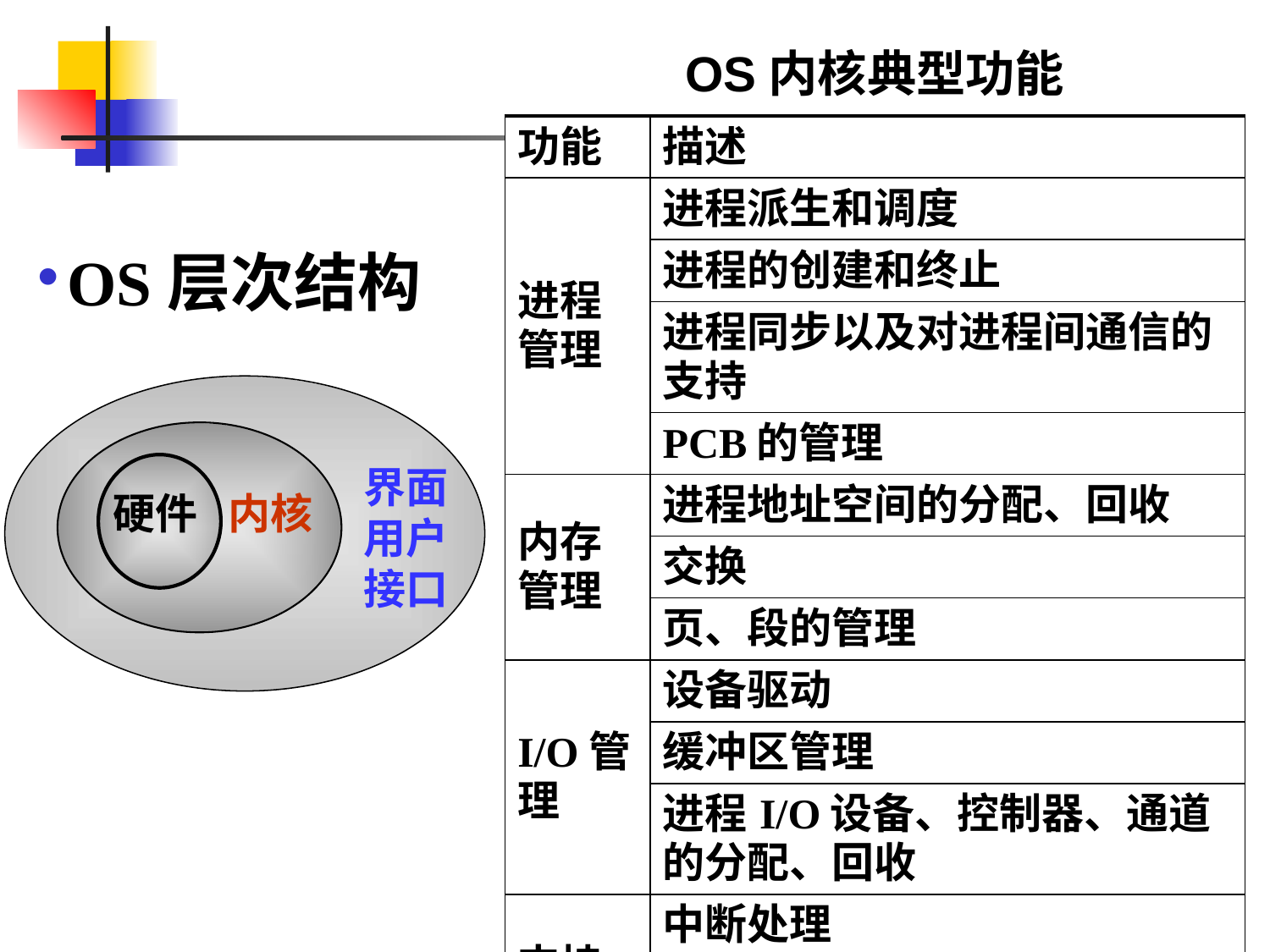

OS内核典型功能
| 功能 | 描述 |
| --- | --- |
| 进程管理 | 进程派生和调度 |
|  | 进程的创建和终止 |
|  | 进程同步以及对进程间通信的支持 |
|  | PCB的管理 |
| 内存管理 | 进程地址空间的分配、回收 |
|  | 交换 |
|  | 页、段的管理 |
| I/O管理 | 设备驱动 |
|  | 缓冲区管理 |
|  | 进程I/O设备、控制器、通道的分配、回收 |
| 支持功能 | 中断处理 |
|  | 时钟管理（其中包括中断） |
|  | 监视 |
OS层次结构

界面
用户
接口
硬件
内核